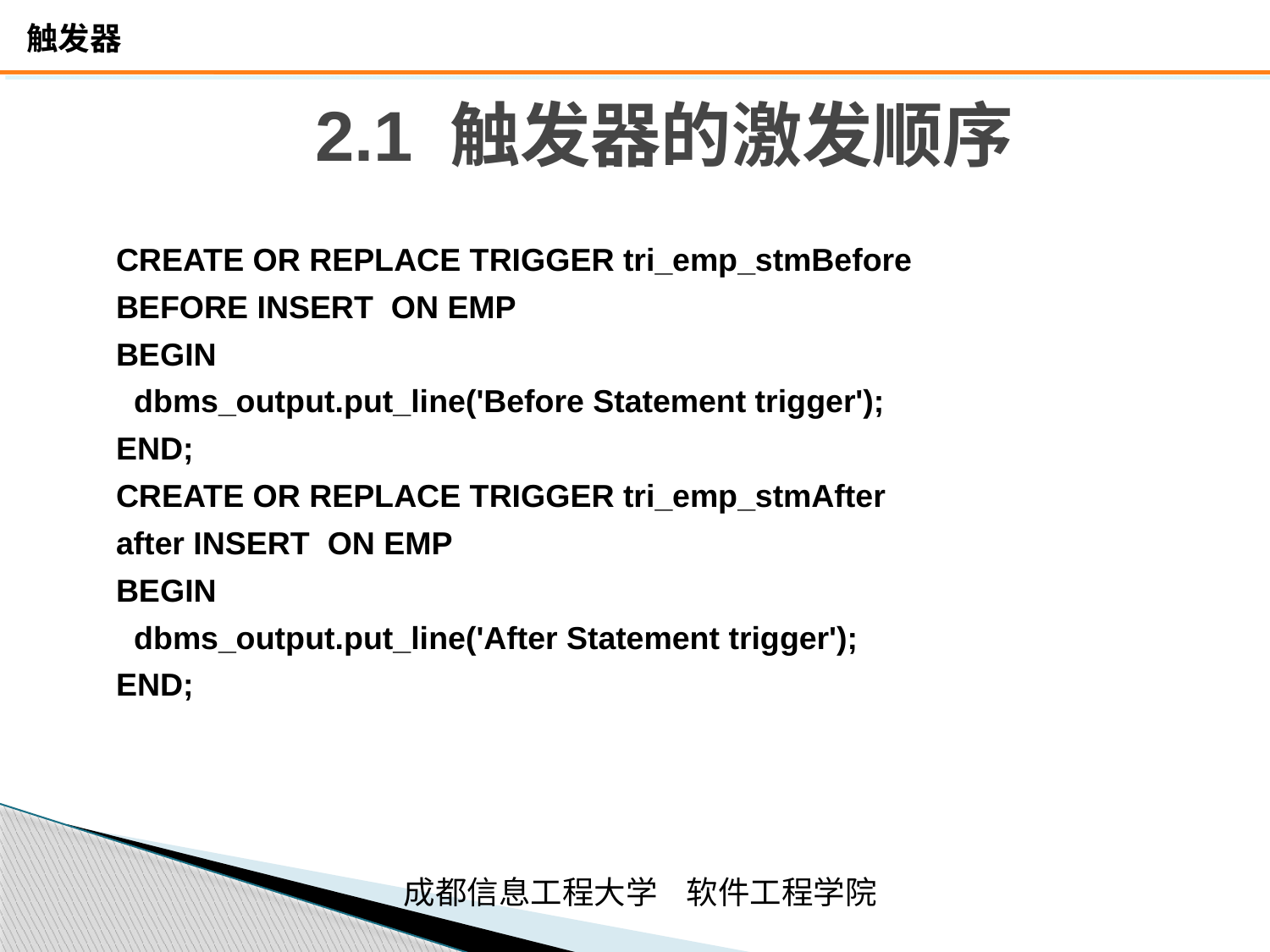

# 2.1 触发器的激发顺序
CREATE OR REPLACE TRIGGER tri_emp_stmBefore
BEFORE INSERT  ON EMP
BEGIN
  dbms_output.put_line('Before Statement trigger');
END;
CREATE OR REPLACE TRIGGER tri_emp_stmAfter
after INSERT  ON EMP
BEGIN
  dbms_output.put_line('After Statement trigger');
END;